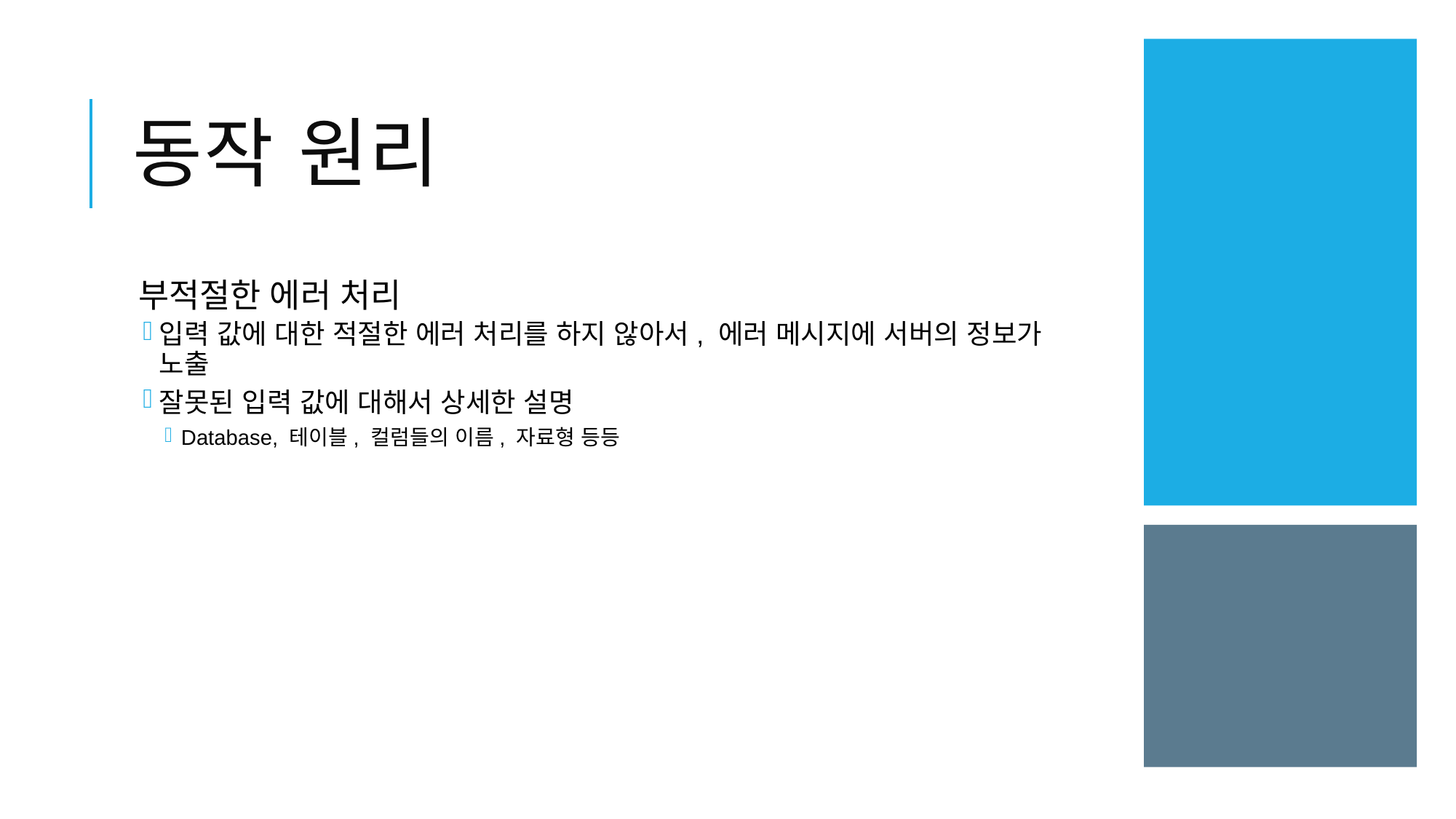

# 동작 원리
부적절한 에러 처리
입력 값에 대한 적절한 에러 처리를 하지 않아서, 에러 메시지에 서버의 정보가 노출
잘못된 입력 값에 대해서 상세한 설명
Database, 테이블, 컬럼들의 이름, 자료형 등등